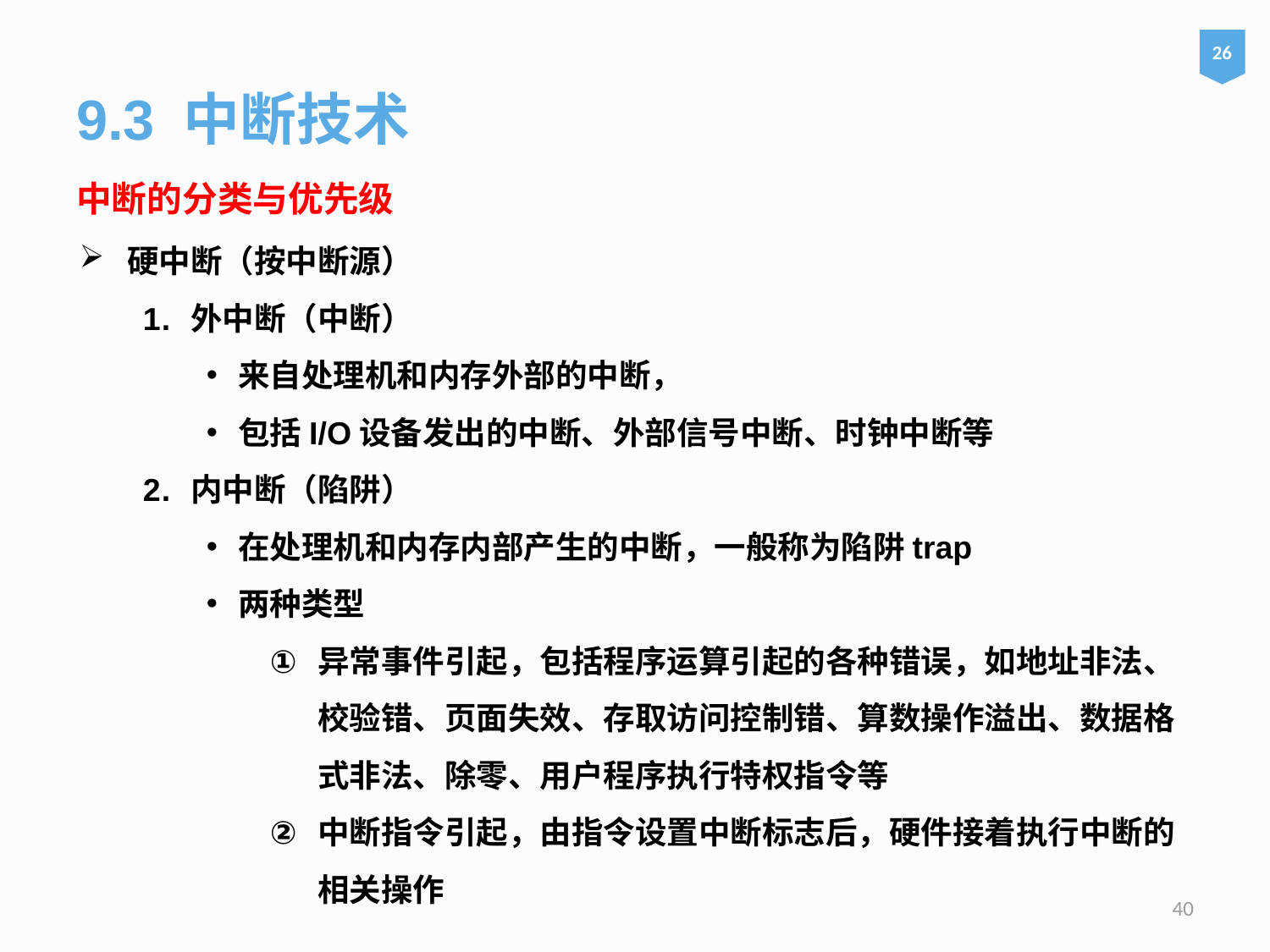

26
9.3 中断技术
中断的分类与优先级
硬中断（按中断源）
外中断（中断）
来自处理机和内存外部的中断，
包括I/O设备发出的中断、外部信号中断、时钟中断等
内中断（陷阱）
在处理机和内存内部产生的中断，一般称为陷阱trap
两种类型
异常事件引起，包括程序运算引起的各种错误，如地址非法、校验错、页面失效、存取访问控制错、算数操作溢出、数据格式非法、除零、用户程序执行特权指令等
中断指令引起，由指令设置中断标志后，硬件接着执行中断的相关操作
40